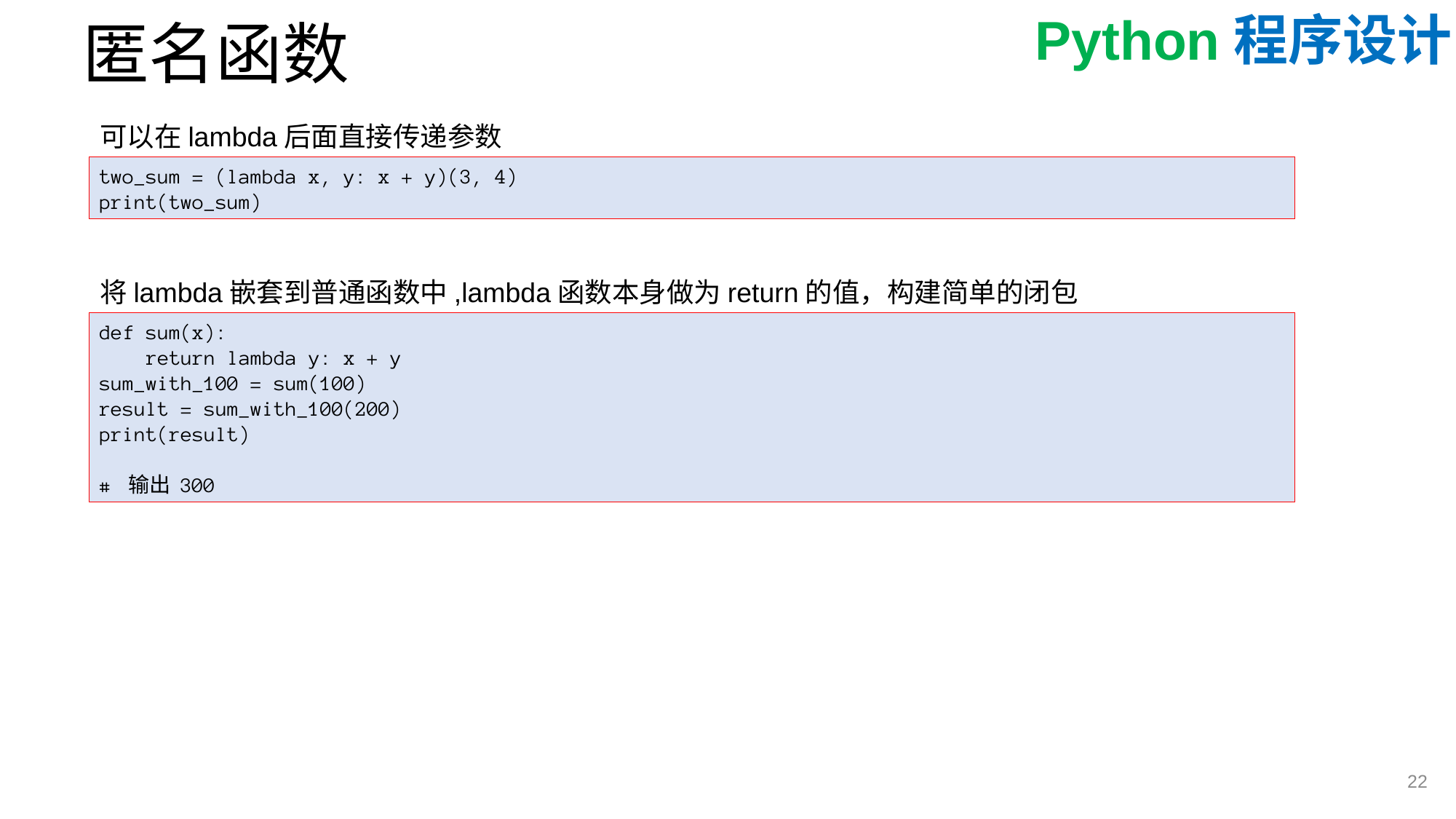

# 匿名函数
可以在lambda后面直接传递参数
two_sum = (lambda x, y: x + y)(3, 4)
print(two_sum)
将lambda嵌套到普通函数中,lambda函数本身做为return的值，构建简单的闭包
def sum(x):
    return lambda y: x + y
sum_with_100 = sum(100)
result = sum_with_100(200)
print(result)

# 输出 300
22